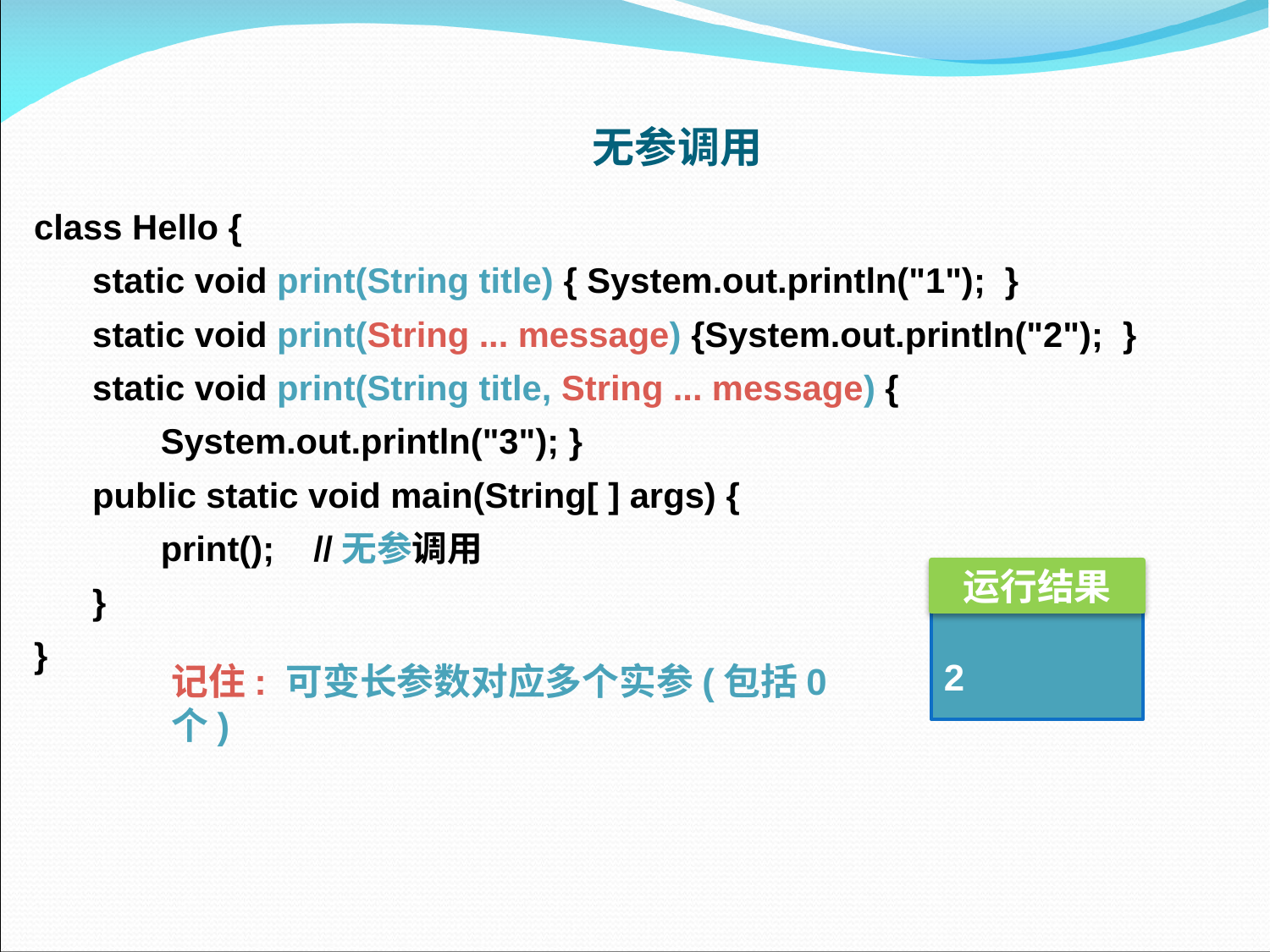

# 无参调用
class Hello {
      static void print(String title) { System.out.println("1");  }
      static void print(String ... message) {System.out.println("2");  }
      static void print(String title, String ... message) {
             System.out.println("3"); }
      public static void main(String[ ] args) {
             print();    //无参调用
      }
}

2
运行结果
记住: 可变长参数对应多个实参(包括0个)